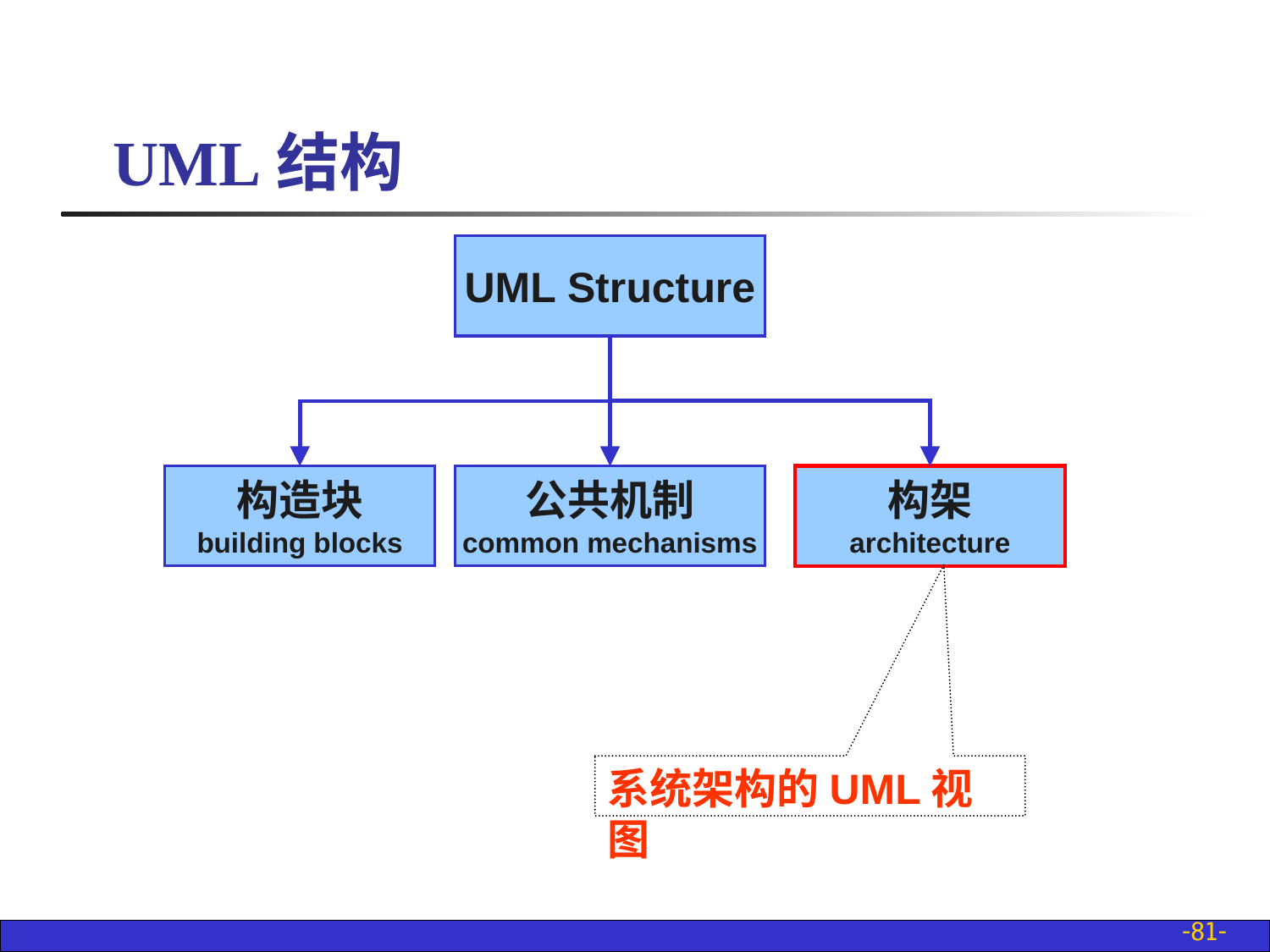

UML结构
UML Structure
构造块
building blocks
公共机制
common mechanisms
构架
architecture
系统架构的UML视图
-81-